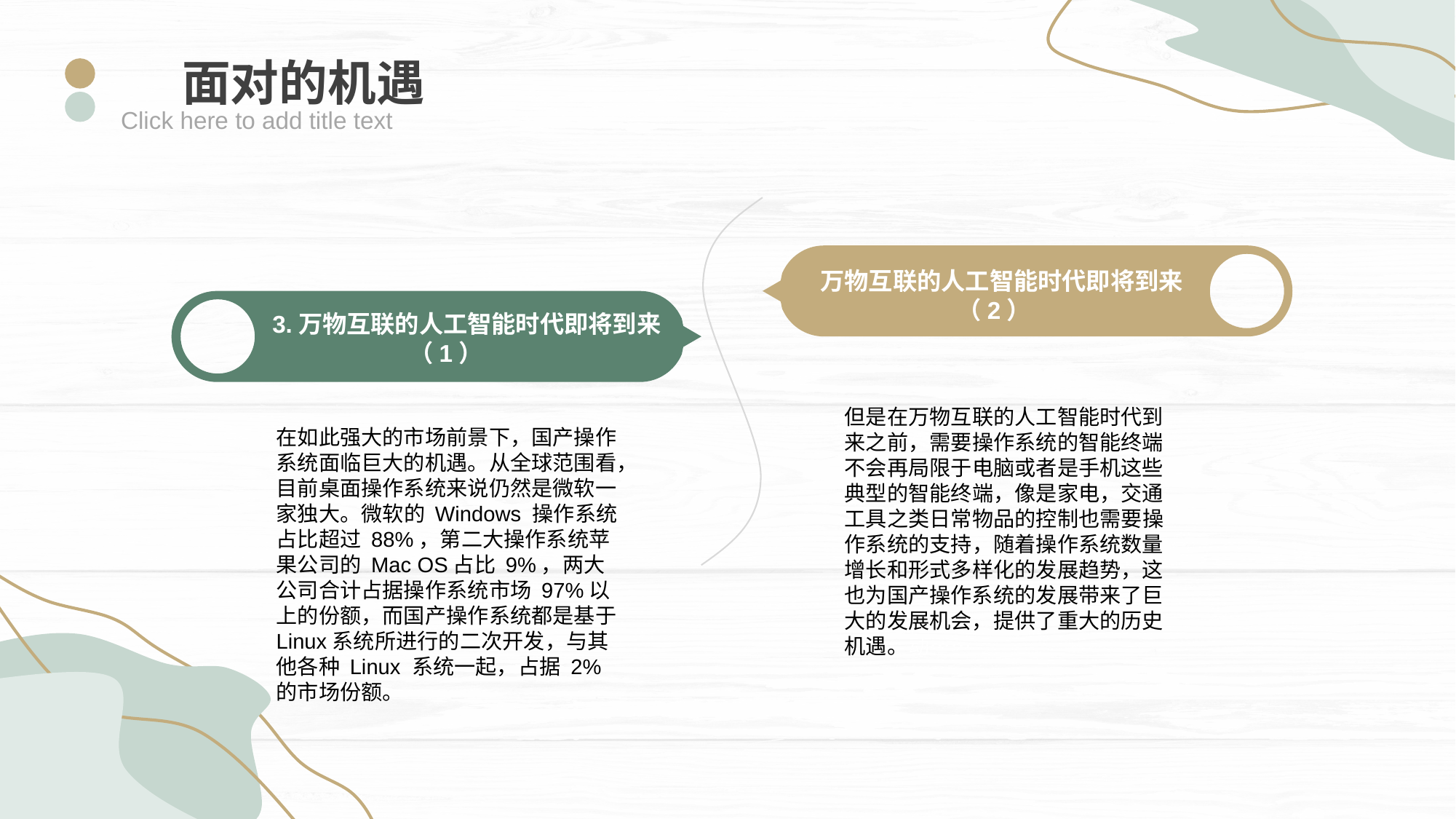

面对的机遇
Click here to add title text

万物互联的人工智能时代即将到来
	    （2）
3.万物互联的人工智能时代即将到来
	    （1）
但是在万物互联的人工智能时代到来之前，需要操作系统的智能终端不会再局限于电脑或者是手机这些典型的智能终端，像是家电，交通工具之类日常物品的控制也需要操作系统的支持，随着操作系统数量增长和形式多样化的发展趋势，这也为国产操作系统的发展带来了巨大的发展机会，提供了重大的历史机遇。动……
在如此强大的市场前景下，国产操作系统面临巨大的机遇。从全球范围看，目前桌面操作系统来说仍然是微软一家独大。微软的 Windows 操作系统占比超过 88%，第二大操作系统苹果公司的 Mac OS占比 9%，两大公司合计占据操作系统市场 97%以上的份额，而国产操作系统都是基于 Linux系统所进行的二次开发，与其他各种 Linux 系统一起，占据 2%的市场份额。